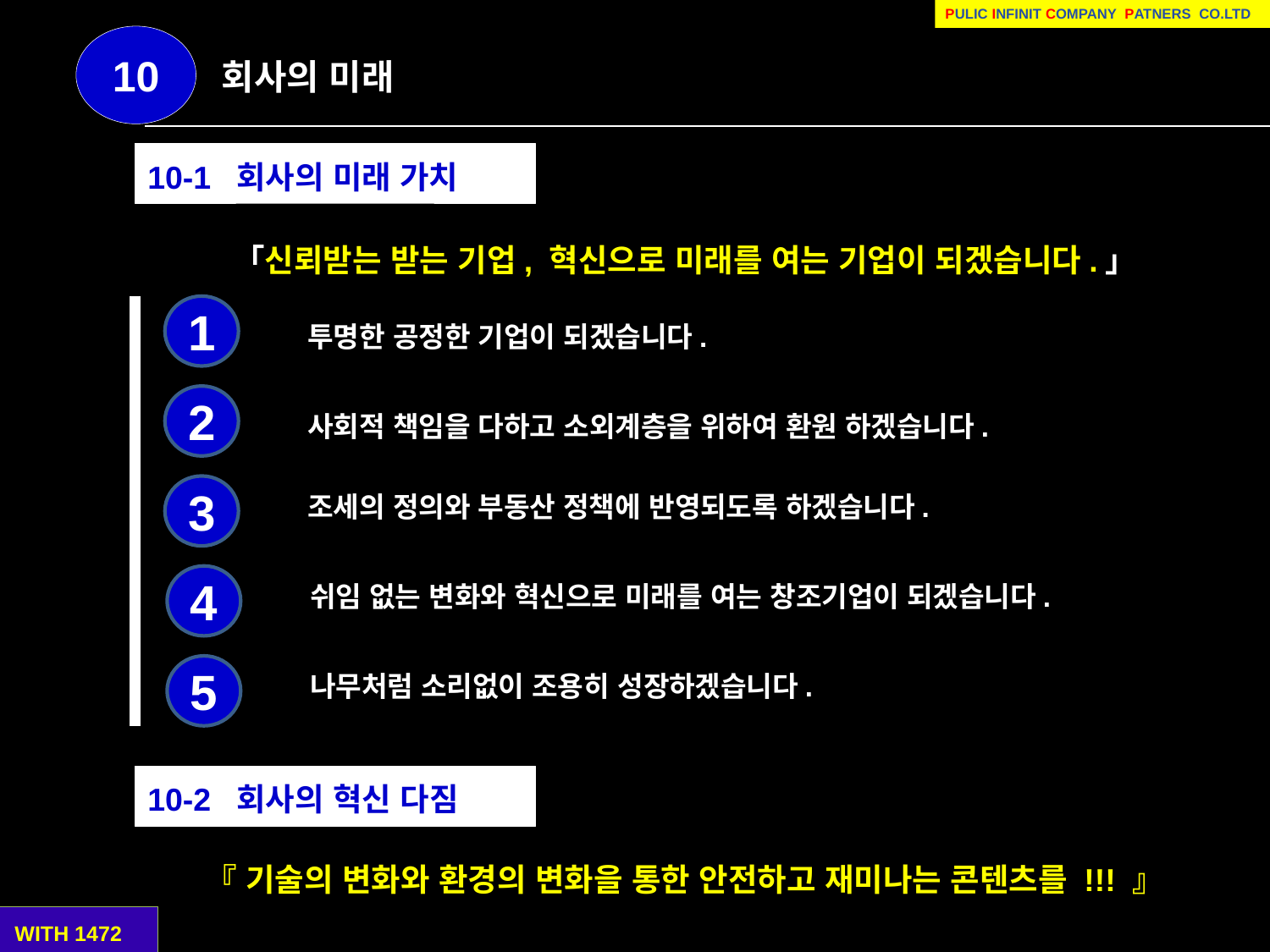

Pulic infinit company  patnerS  co.lTd
10
회사의 미래
10-1  회사의 미래 가치
「신뢰받는 받는 기업, 혁신으로 미래를 여는 기업이 되겠습니다.」
1
 투명한 공정한 기업이 되겠습니다.
2
 사회적 책임을 다하고 소외계층을 위하여 환원 하겠습니다.
3
 조세의 정의와 부동산 정책에 반영되도록 하겠습니다.
4
 쉬임 없는 변화와 혁신으로 미래를 여는 창조기업이 되겠습니다.
5
 나무처럼 소리없이 조용히 성장하겠습니다.
10-2  회사의 혁신 다짐
『 기술의 변화와 환경의 변화을 통한 안전하고 재미나는 콘텐츠를 !!! 』
 WITH 1472